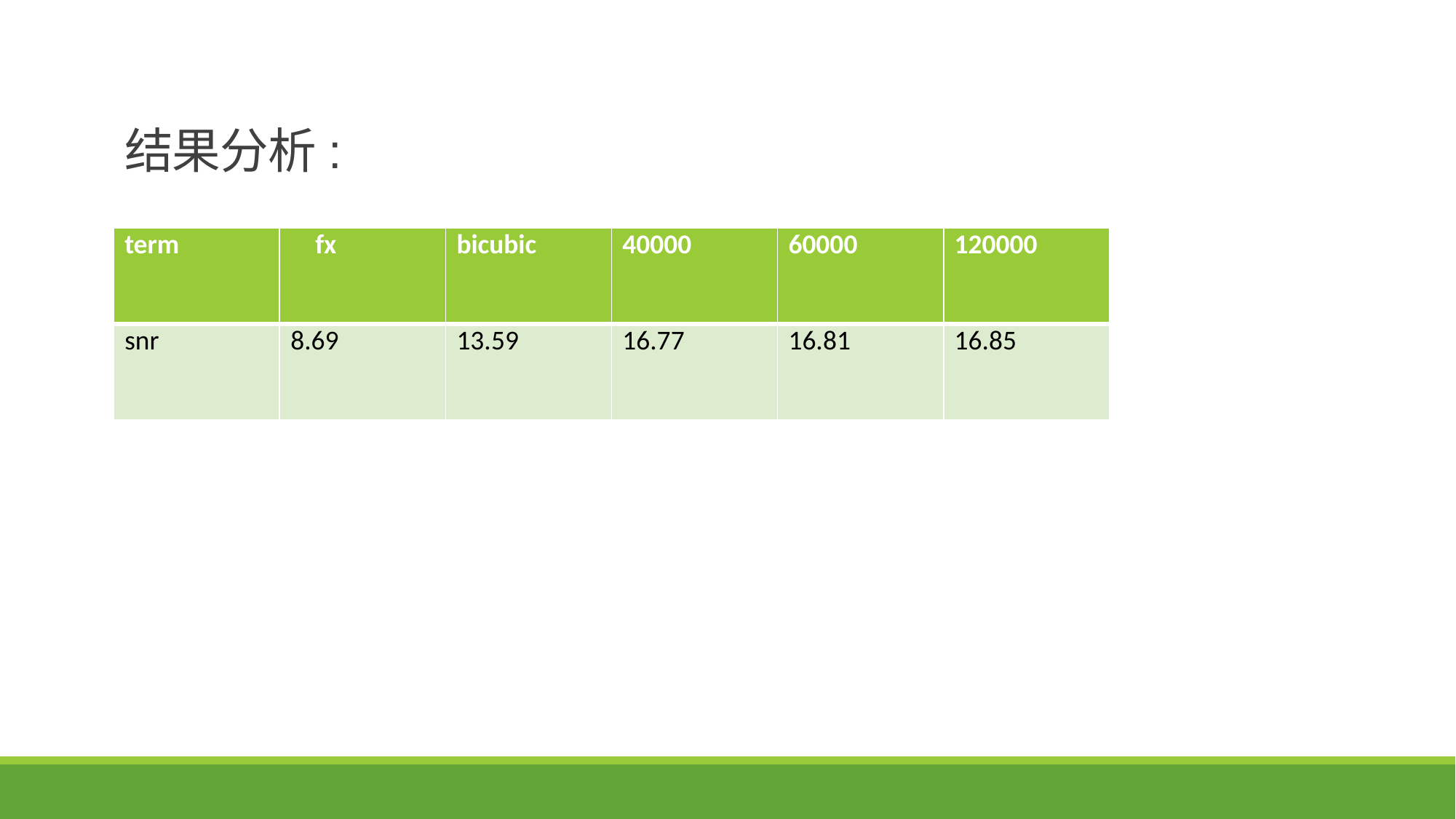

# 结果分析:
| term | fx | bicubic | 40000 | 60000 | 120000 |
| --- | --- | --- | --- | --- | --- |
| snr | 8.69 | 13.59 | 16.77 | 16.81 | 16.85 |